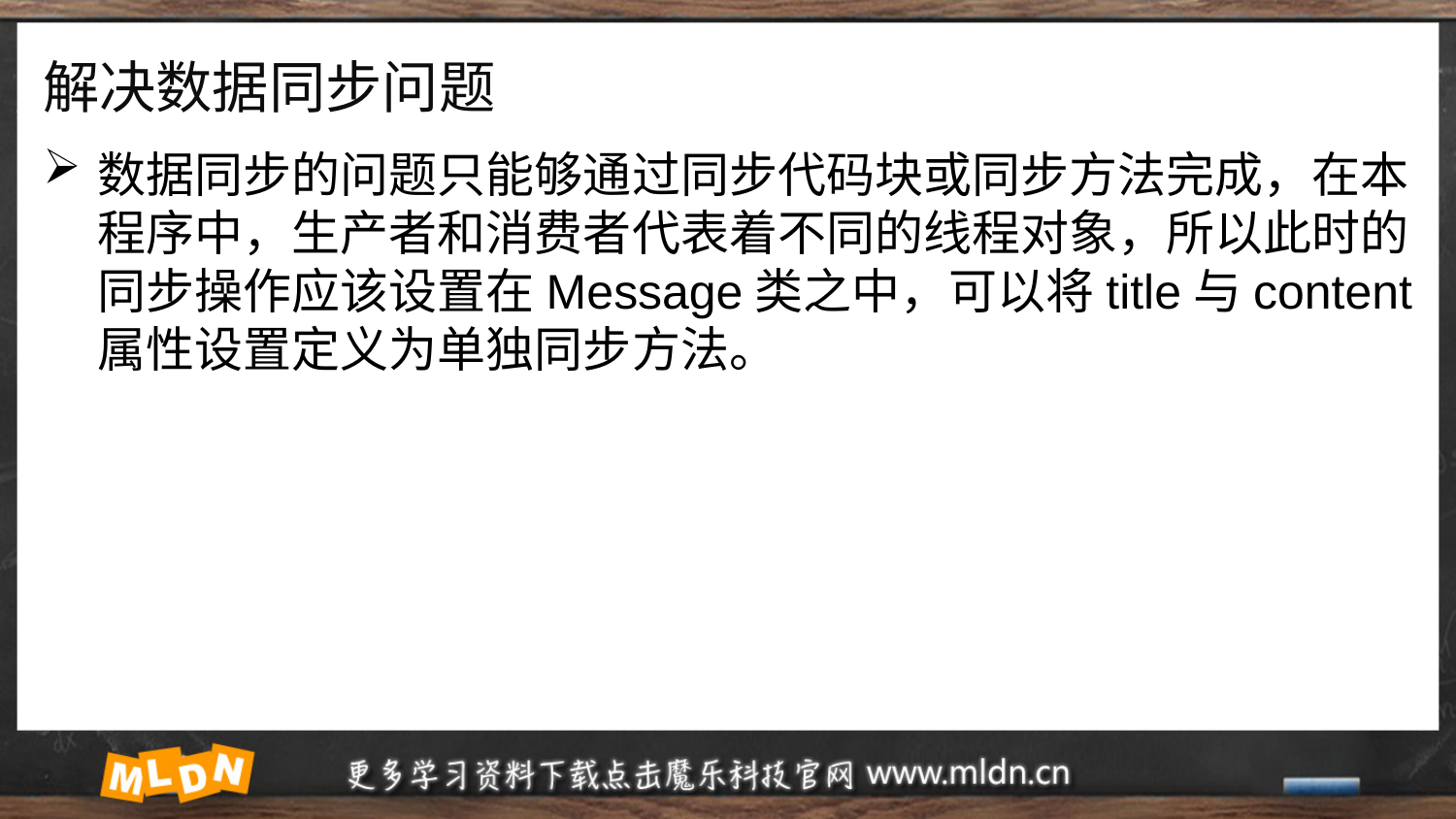

# 解决数据同步问题
数据同步的问题只能够通过同步代码块或同步方法完成，在本程序中，生产者和消费者代表着不同的线程对象，所以此时的同步操作应该设置在Message类之中，可以将title与content属性设置定义为单独同步方法。